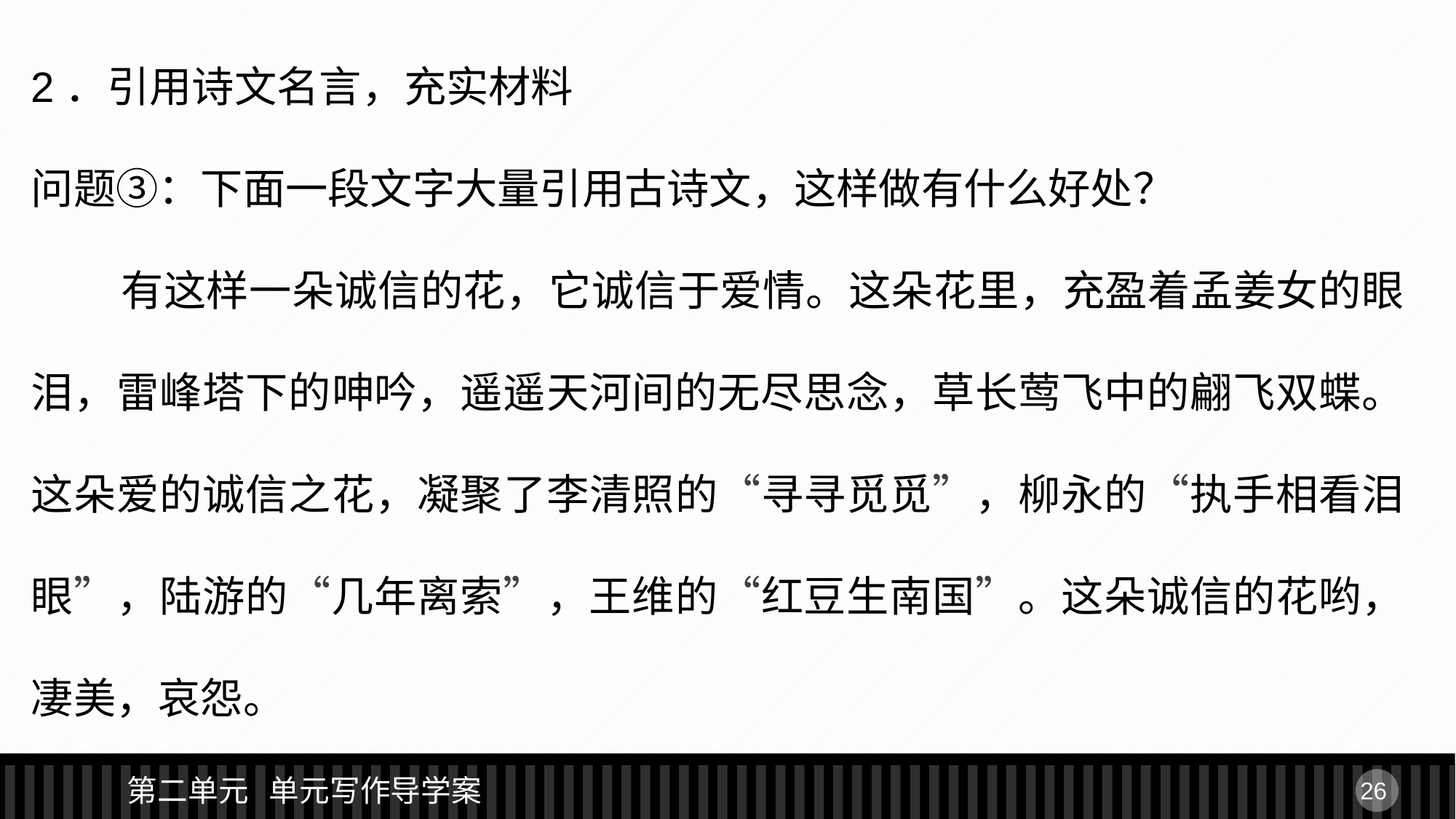

2．引用诗文名言，充实材料
问题③：下面一段文字大量引用古诗文，这样做有什么好处？
        有这样一朵诚信的花，它诚信于爱情。这朵花里，充盈着孟姜女的眼泪，雷峰塔下的呻吟，遥遥天河间的无尽思念，草长莺飞中的翩飞双蝶。这朵爱的诚信之花，凝聚了李清照的“寻寻觅觅”，柳永的“执手相看泪眼”，陆游的“几年离索”，王维的“红豆生南国”。这朵诚信的花哟，凄美，哀怨。